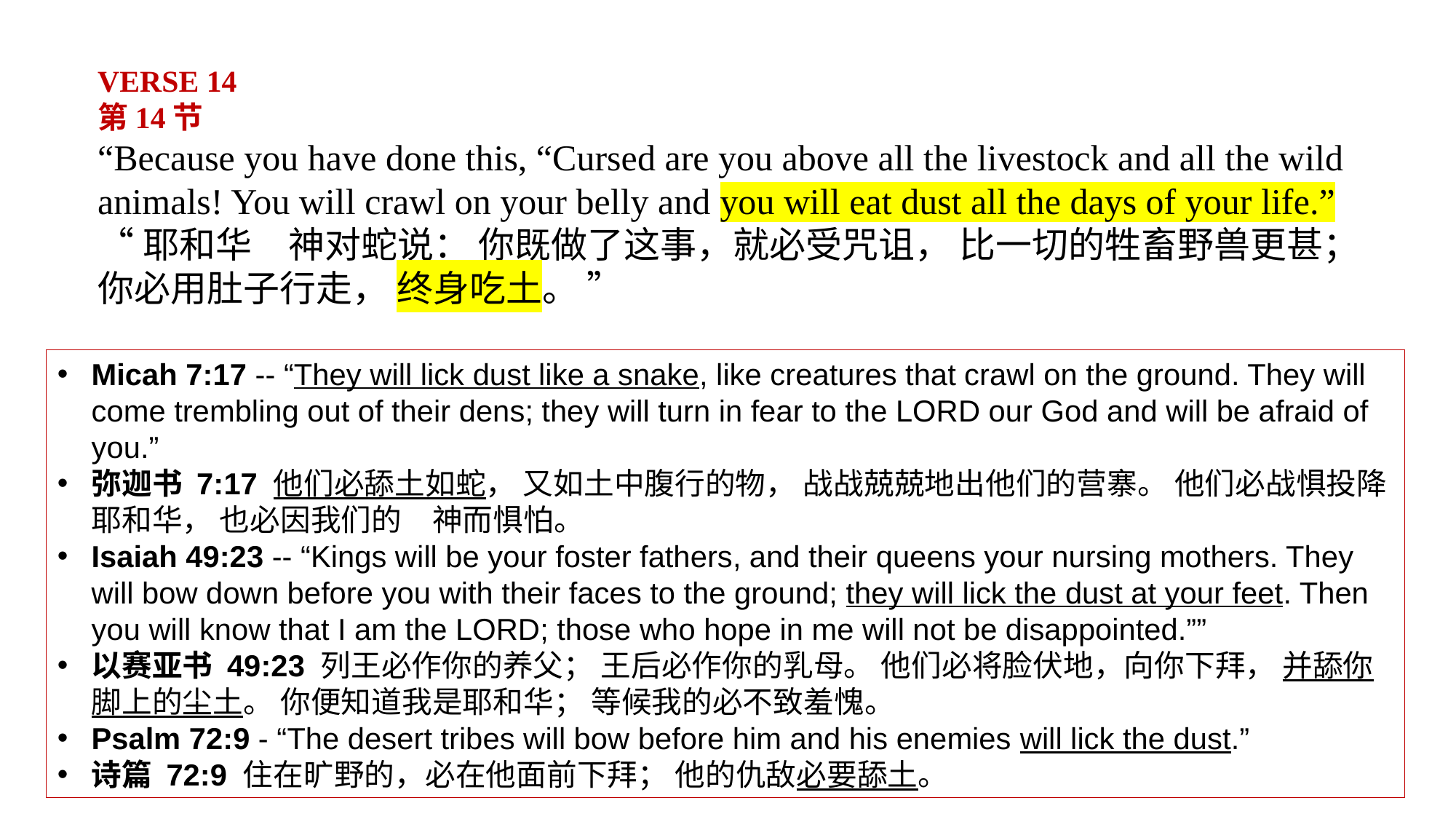

VERSE 14
第14节
“Because you have done this, “Cursed are you above all the livestock and all the wild animals! You will crawl on your belly and you will eat dust all the days of your life.”
“耶和华　神对蛇说： 你既做了这事，就必受咒诅， 比一切的牲畜野兽更甚； 你必用肚子行走， 终身吃土。 ”
Micah 7:17 -- “They will lick dust like a snake, like creatures that crawl on the ground. They will come trembling out of their dens; they will turn in fear to the LORD our God and will be afraid of you.”
弥迦书 7:17 他们必舔土如蛇， 又如土中腹行的物， 战战兢兢地出他们的营寨。 他们必战惧投降耶和华， 也必因我们的　神而惧怕。
Isaiah 49:23 -- “Kings will be your foster fathers, and their queens your nursing mothers. They will bow down before you with their faces to the ground; they will lick the dust at your feet. Then you will know that I am the LORD; those who hope in me will not be disappointed.””
以赛亚书 49:23 列王必作你的养父； 王后必作你的乳母。 他们必将脸伏地，向你下拜， 并舔你脚上的尘土。 你便知道我是耶和华； 等候我的必不致羞愧。
Psalm 72:9 - “The desert tribes will bow before him and his enemies will lick the dust.”
诗篇 72:9 住在旷野的，必在他面前下拜； 他的仇敌必要舔土。